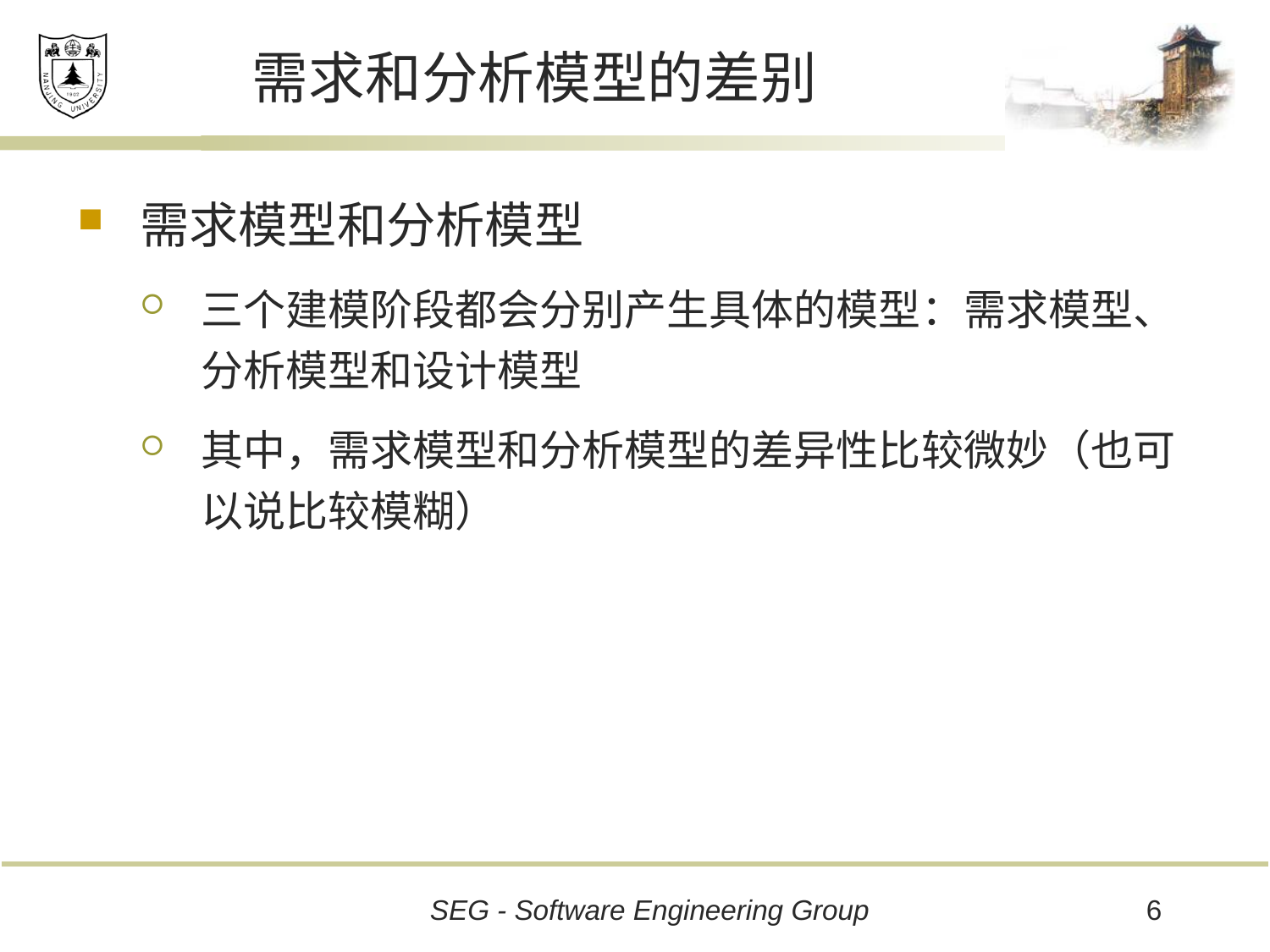

# 需求和分析模型的差别
需求模型和分析模型
三个建模阶段都会分别产生具体的模型：需求模型、分析模型和设计模型
其中，需求模型和分析模型的差异性比较微妙（也可以说比较模糊）
6
SEG - Software Engineering Group